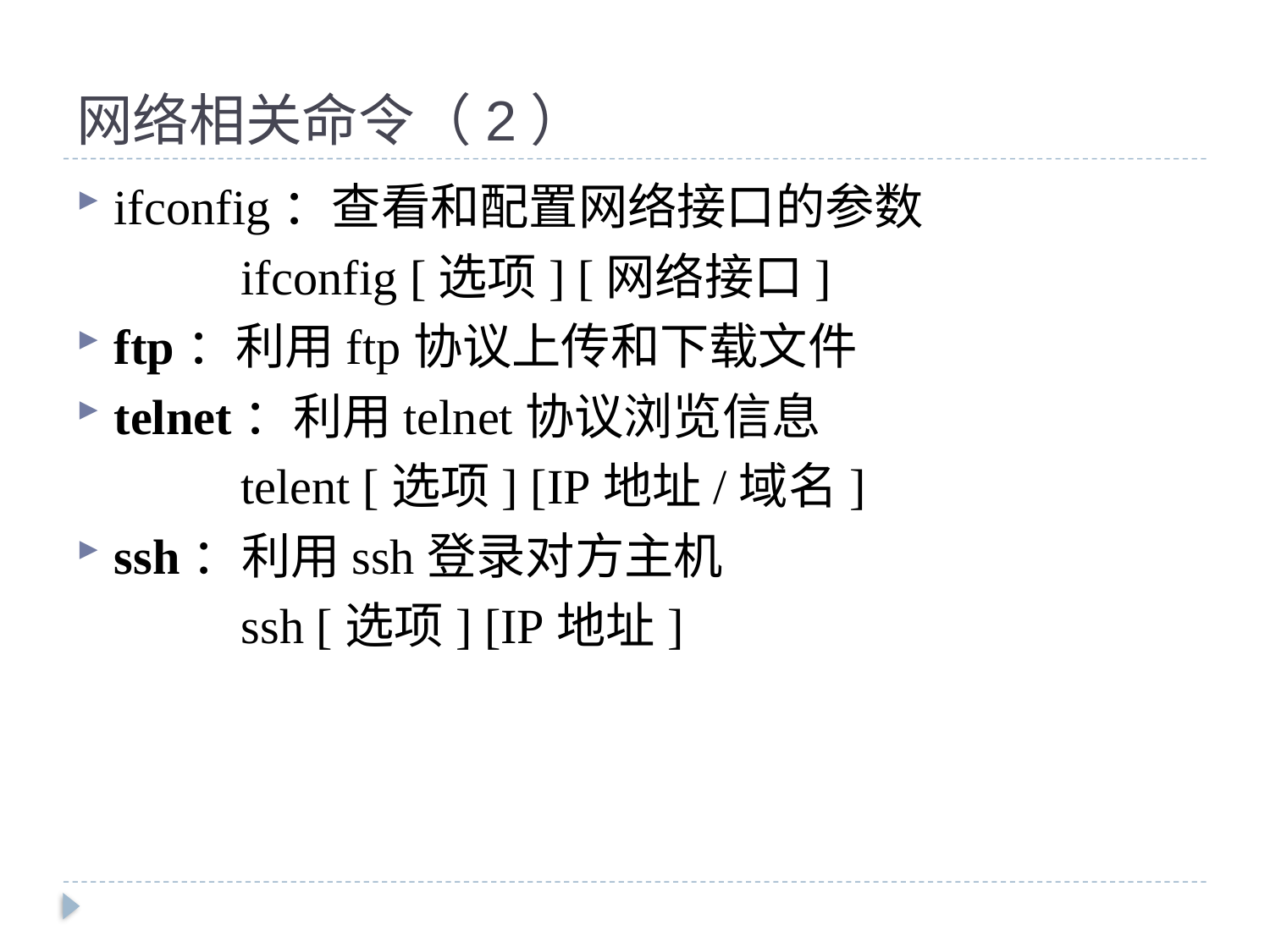

# 网络相关命令（2）
ifconfig：查看和配置网络接口的参数
		ifconfig [选项] [网络接口]
ftp：利用ftp协议上传和下载文件
telnet：利用telnet协议浏览信息
		telent [选项] [IP地址/域名]
ssh：利用ssh登录对方主机
		ssh [选项] [IP地址]